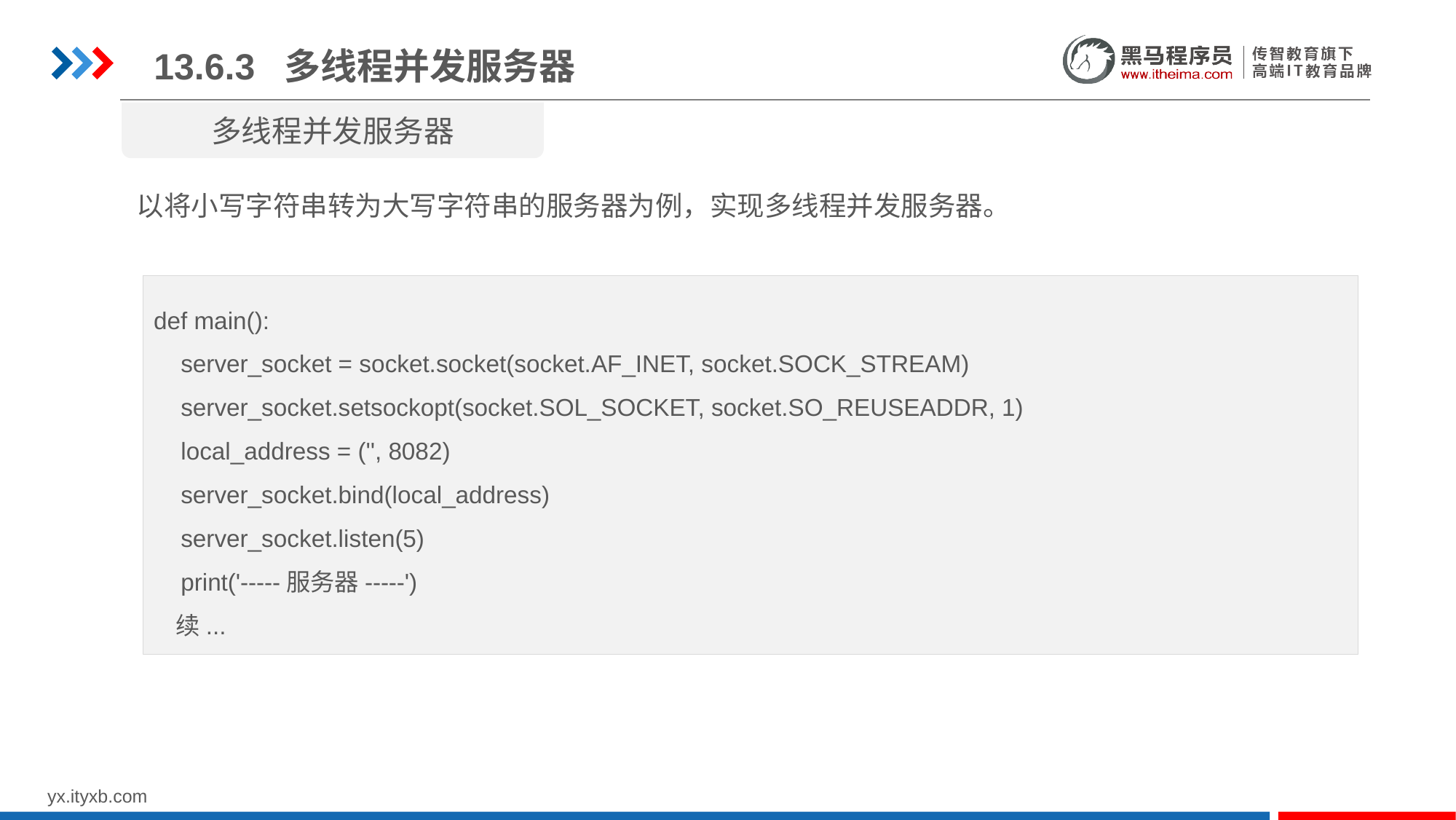

13.6.3  多线程并发服务器

多线程并发服务器
以将小写字符串转为大写字符串的服务器为例，实现多线程并发服务器。
def main():
    server_socket = socket.socket(socket.AF_INET, socket.SOCK_STREAM)
    server_socket.setsockopt(socket.SOL_SOCKET, socket.SO_REUSEADDR, 1)
    local_address = ('', 8082)
    server_socket.bind(local_address)
    server_socket.listen(5)
    print('-----服务器-----')
   续...